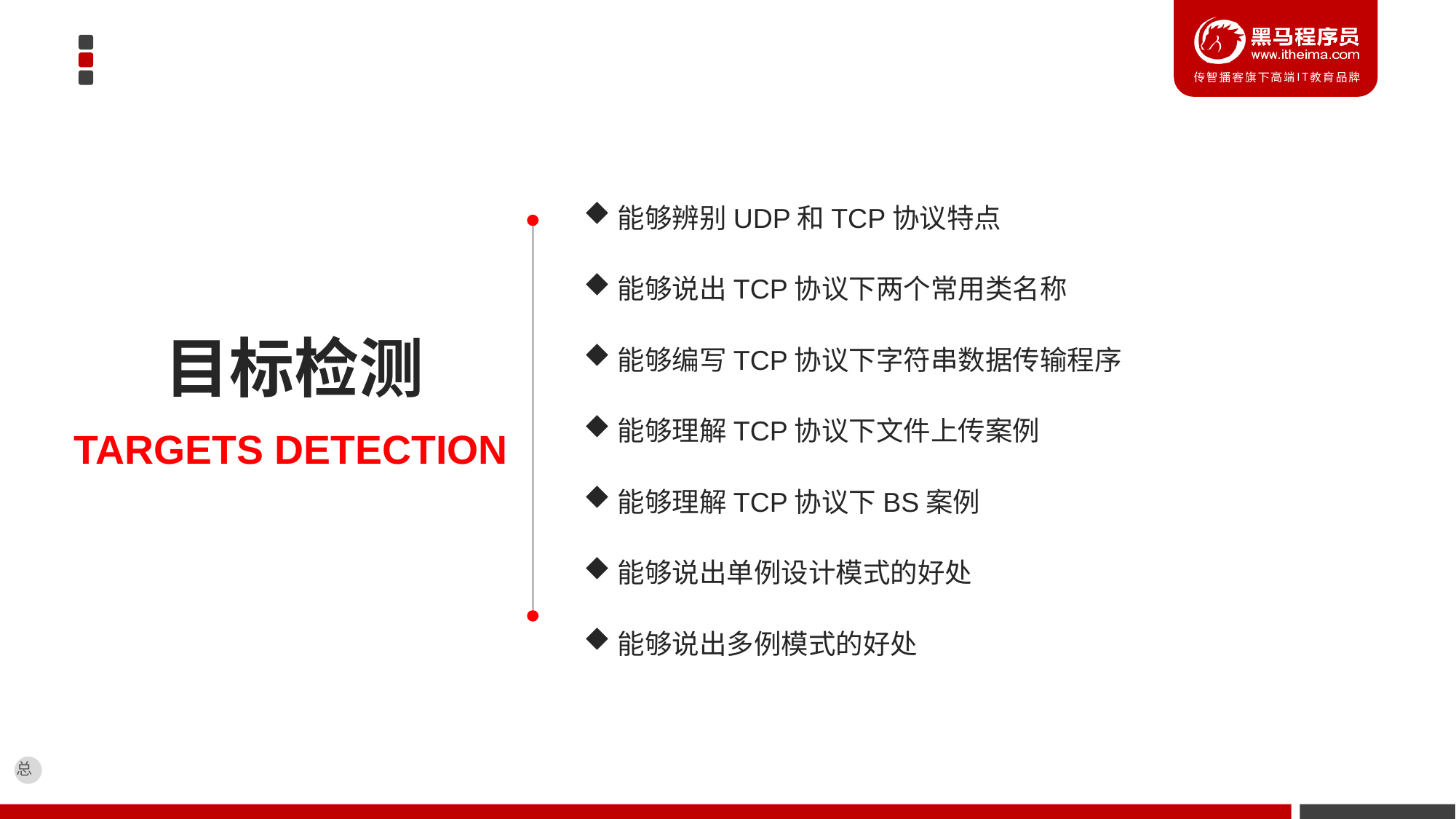

能够辨别UDP和TCP协议特点
能够说出TCP协议下两个常用类名称
能够编写TCP协议下字符串数据传输程序
能够理解TCP协议下文件上传案例
能够理解TCP协议下BS案例
能够说出单例设计模式的好处
能够说出多例模式的好处

目标检测
TARGETS DETECTION

总